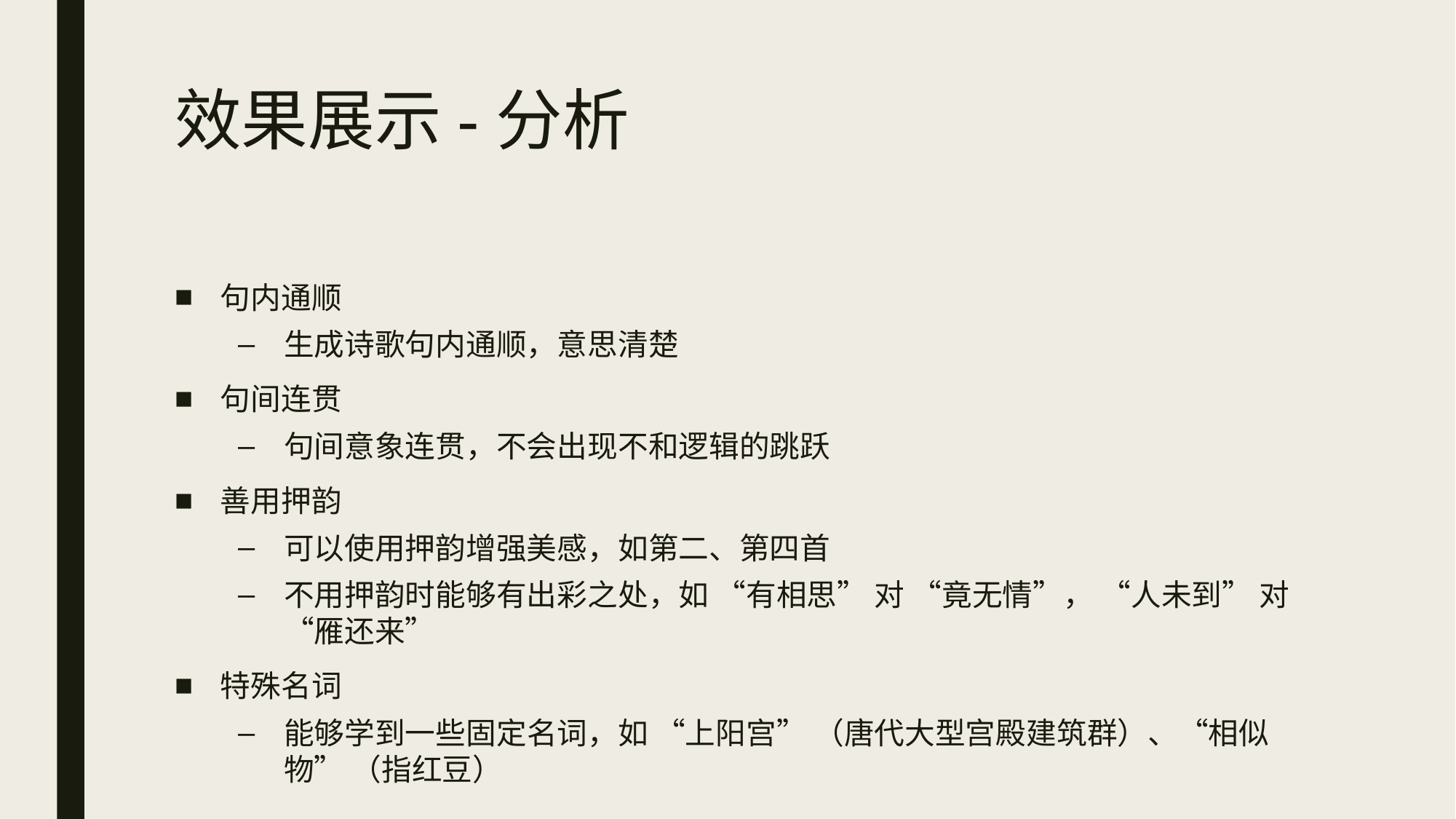

# 效果展示-分析
句内通顺
生成诗歌句内通顺，意思清楚
句间连贯
句间意象连贯，不会出现不和逻辑的跳跃
善用押韵
可以使用押韵增强美感，如第二、第四首
不用押韵时能够有出彩之处，如 “有相思” 对 “竟无情”， “人未到” 对 “雁还来”
特殊名词
能够学到一些固定名词，如 “上阳宫” （唐代大型宫殿建筑群）、“相似物” （指红豆）